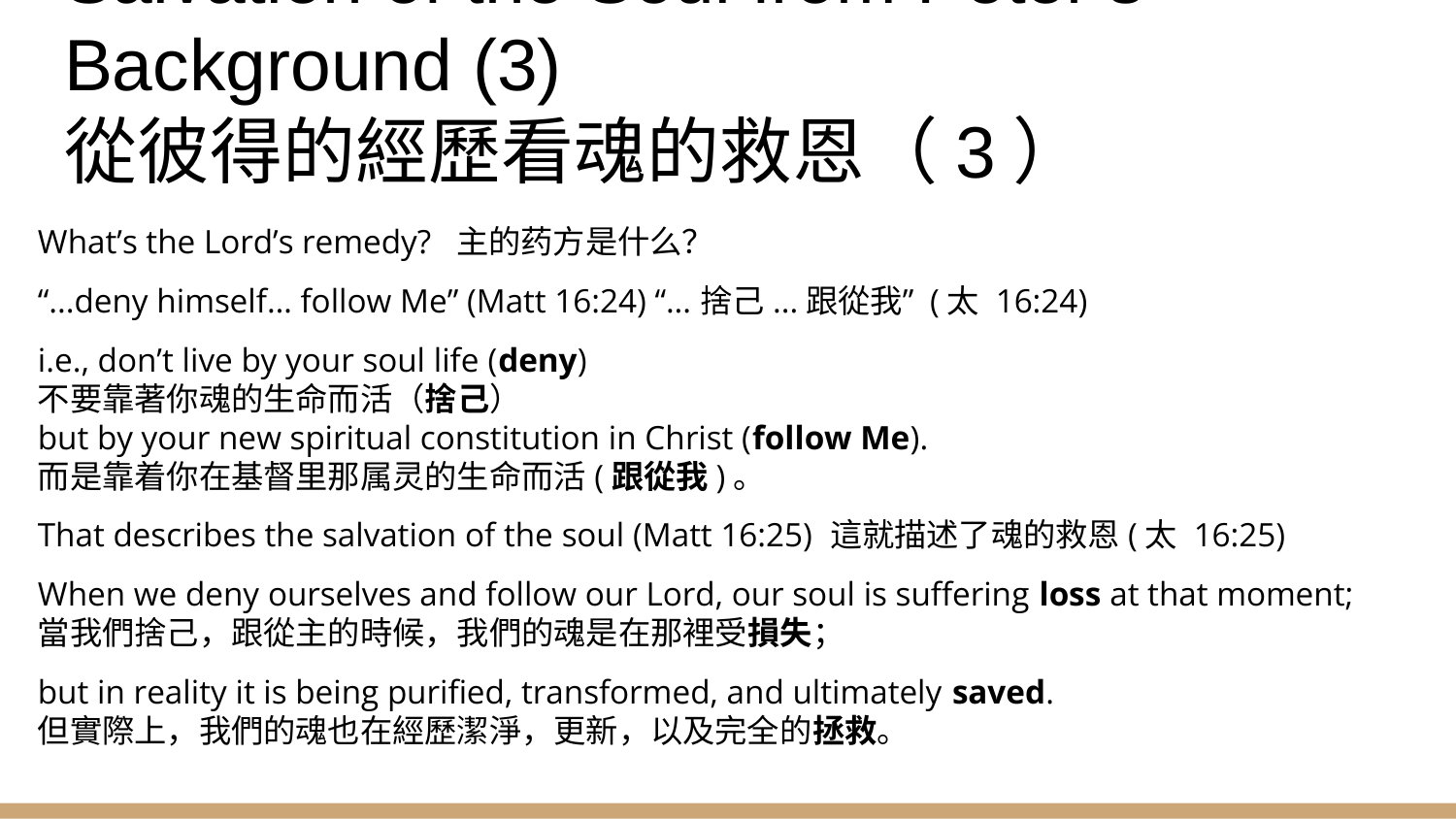

# Salvation of the Soul from Peter’s Background (3)
從彼得的經歷看魂的救恩（3）
What’s the Lord’s remedy?  主的药方是什么？
“...deny himself… follow Me” (Matt 16:24) “...捨己...跟從我” (太 16:24)
i.e., don’t live by your soul life (deny)
不要靠著你魂的生命而活（捨己）
but by your new spiritual constitution in Christ (follow Me).
而是靠着你在基督里那属灵的生命而活(跟從我)。
That describes the salvation of the soul (Matt 16:25) 這就描述了魂的救恩(太 16:25)
When we deny ourselves and follow our Lord, our soul is suffering loss at that moment;
當我們捨己，跟從主的時候，我們的魂是在那裡受損失；
but in reality it is being purified, transformed, and ultimately saved.
但實際上，我們的魂也在經歷潔淨，更新，以及完全的拯救。